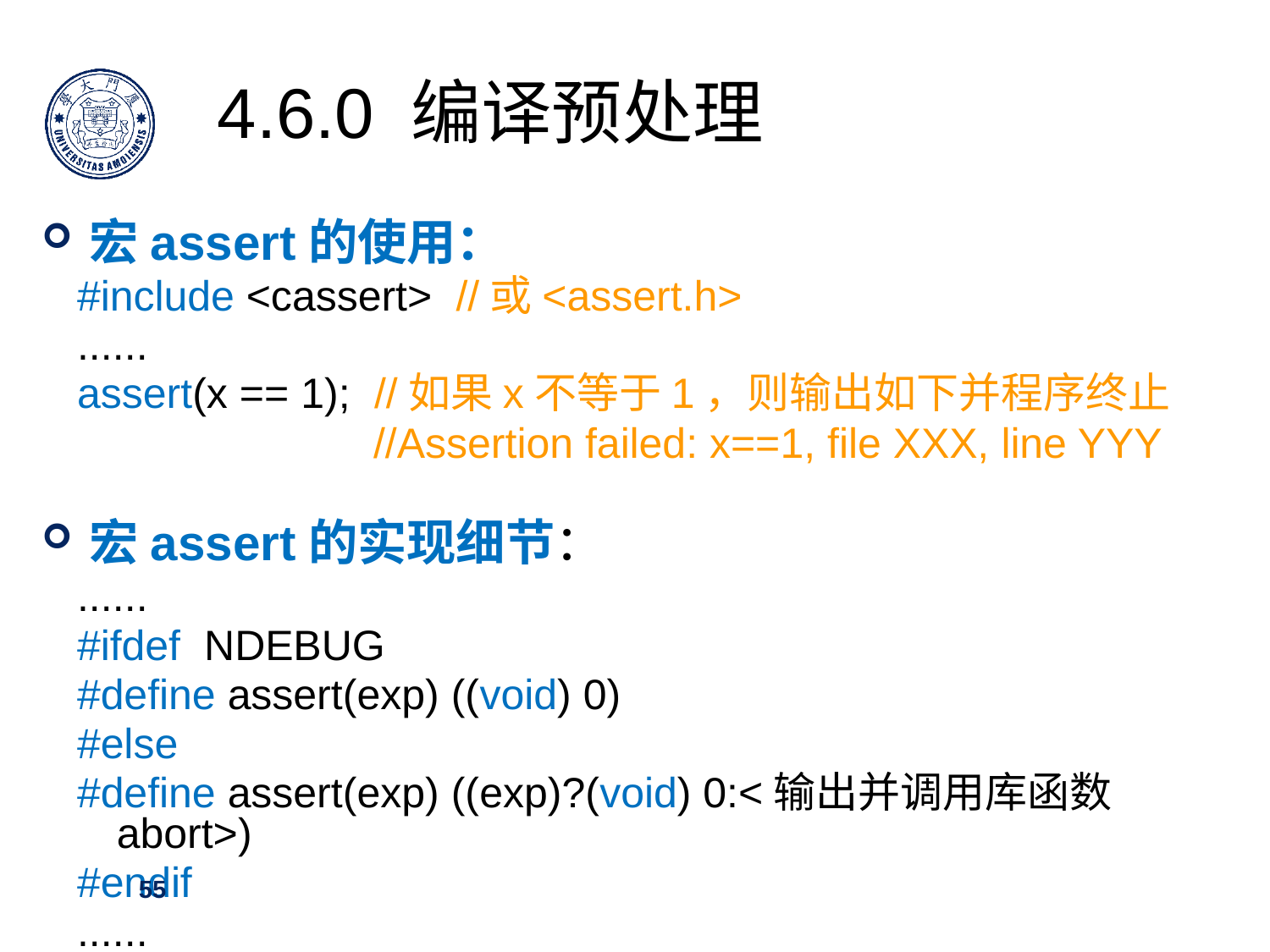

4.6.0 编译预处理
宏assert的使用：
#include <cassert>  //或<assert.h>
......
assert(x == 1);  //如果x不等于1，则输出如下并程序终止
                         //Assertion failed: x==1, file XXX, line YYY
宏assert的实现细节：
......
#ifdef  NDEBUG
#define assert(exp) ((void) 0)
#else
#define assert(exp) ((exp)?(void) 0:<输出并调用库函数abort>)
#endif
......
55